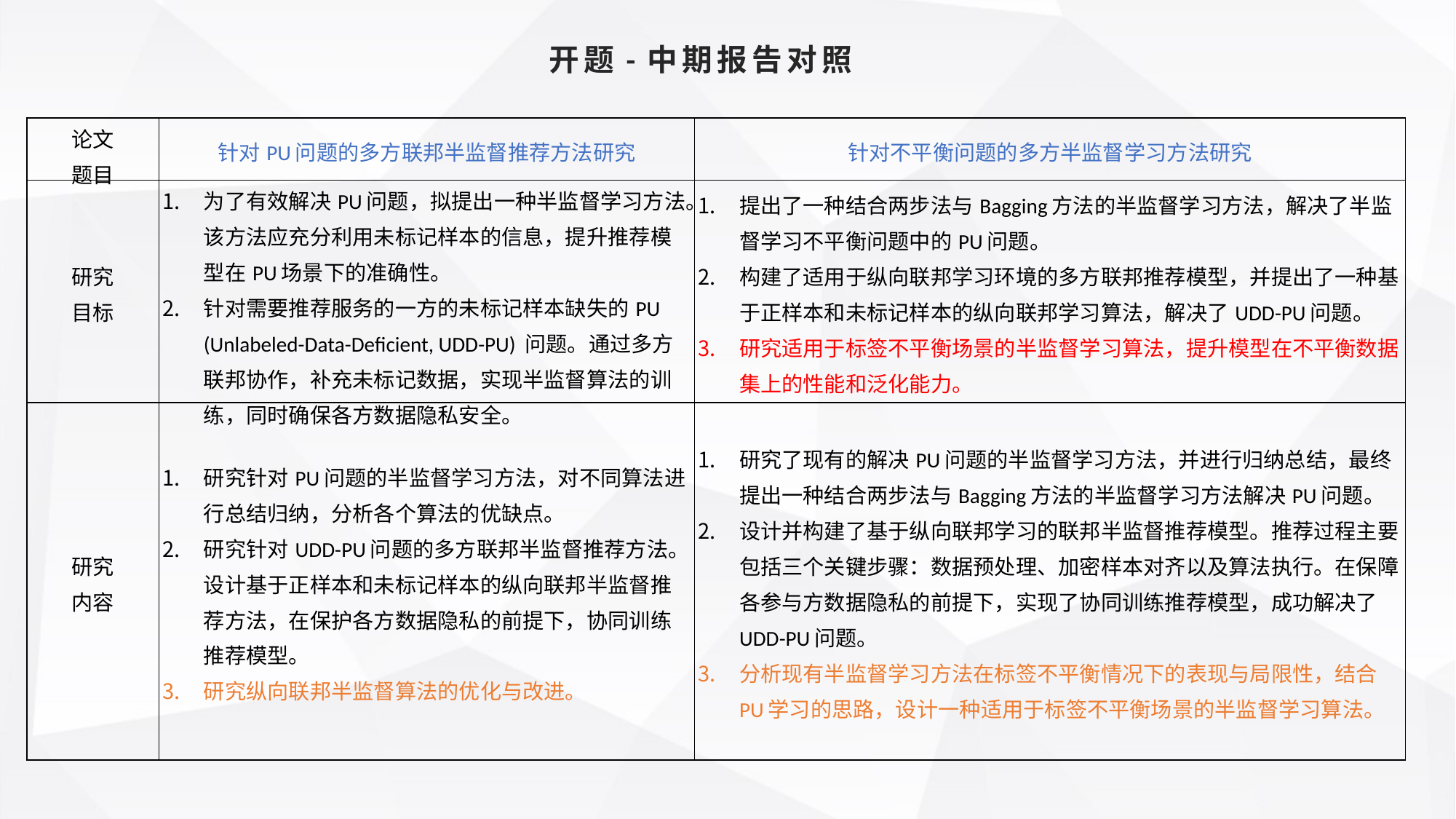

开题-中期报告对照
| 论文 题目 | 针对PU问题的多方联邦半监督推荐方法研究 | 针对不平衡问题的多方半监督学习方法研究 |
| --- | --- | --- |
| 研究 目标 | 为了有效解决PU问题，拟提出一种半监督学习方法。该方法应充分利用未标记样本的信息，提升推荐模型在PU场景下的准确性。 针对需要推荐服务的一方的未标记样本缺失的PU (Unlabeled-Data-Deficient, UDD-PU) 问题。通过多方联邦协作，补充未标记数据，实现半监督算法的训练，同时确保各方数据隐私安全。 | 提出了一种结合两步法与Bagging方法的半监督学习方法，解决了半监督学习不平衡问题中的PU问题。 构建了适用于纵向联邦学习环境的多方联邦推荐模型，并提出了一种基于正样本和未标记样本的纵向联邦学习算法，解决了UDD-PU问题。 研究适用于标签不平衡场景的半监督学习算法，提升模型在不平衡数据集上的性能和泛化能力。 |
| 研究 内容 | 研究针对PU问题的半监督学习方法，对不同算法进行总结归纳，分析各个算法的优缺点。 研究针对UDD-PU问题的多方联邦半监督推荐方法。设计基于正样本和未标记样本的纵向联邦半监督推荐方法，在保护各方数据隐私的前提下，协同训练推荐模型。 研究纵向联邦半监督算法的优化与改进。 | 研究了现有的解决PU问题的半监督学习方法，并进行归纳总结，最终提出一种结合两步法与Bagging方法的半监督学习方法解决PU问题。 设计并构建了基于纵向联邦学习的联邦半监督推荐模型。推荐过程主要包括三个关键步骤：数据预处理、加密样本对齐以及算法执行。在保障各参与方数据隐私的前提下，实现了协同训练推荐模型，成功解决了UDD-PU问题。 分析现有半监督学习方法在标签不平衡情况下的表现与局限性，结合PU学习的思路，设计一种适用于标签不平衡场景的半监督学习算法。 |